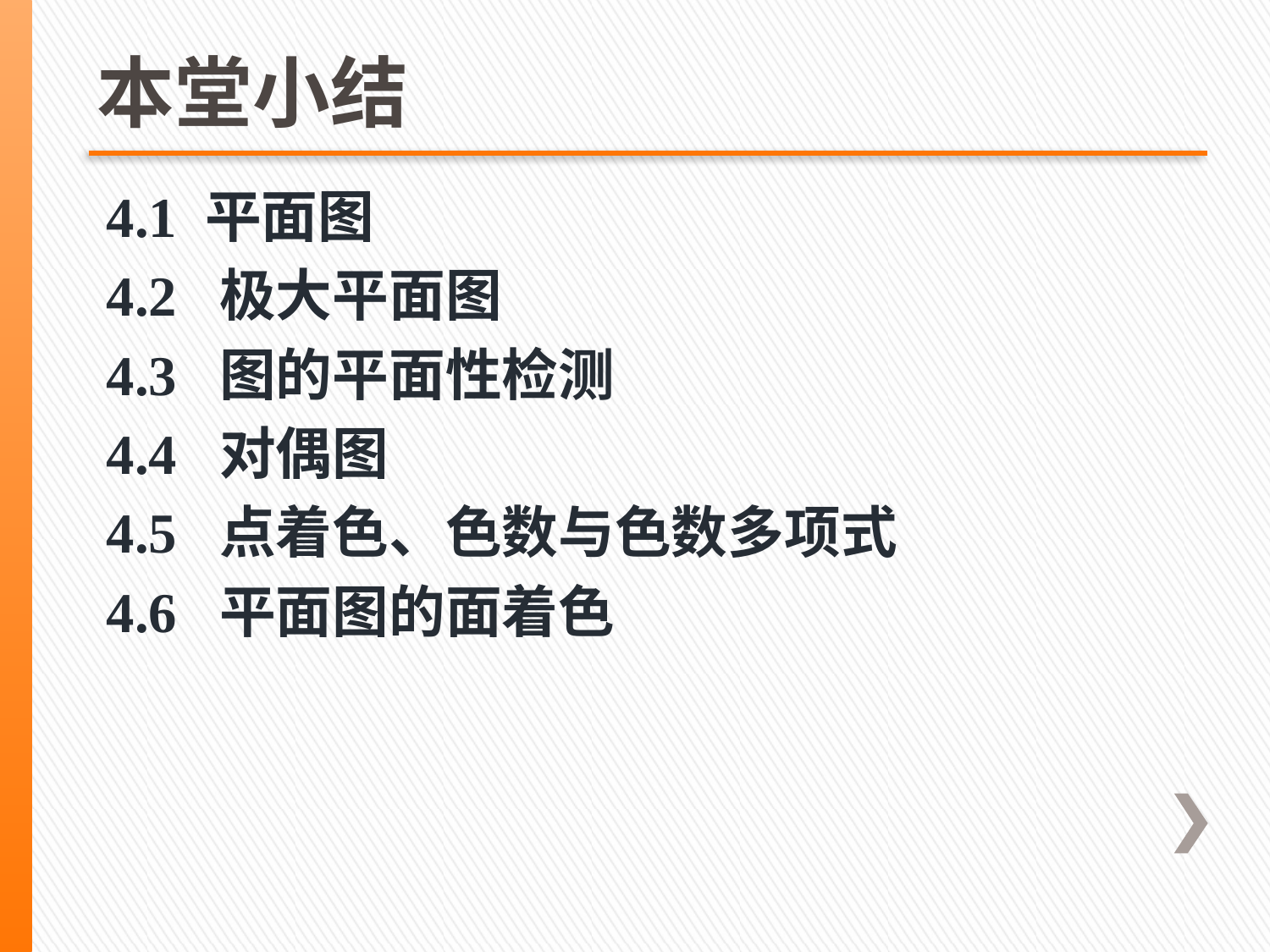

# 本堂小结
4.1 平面图
4.2  极大平面图
4.3  图的平面性检测
4.4  对偶图
4.5  点着色、色数与色数多项式
4.6  平面图的面着色